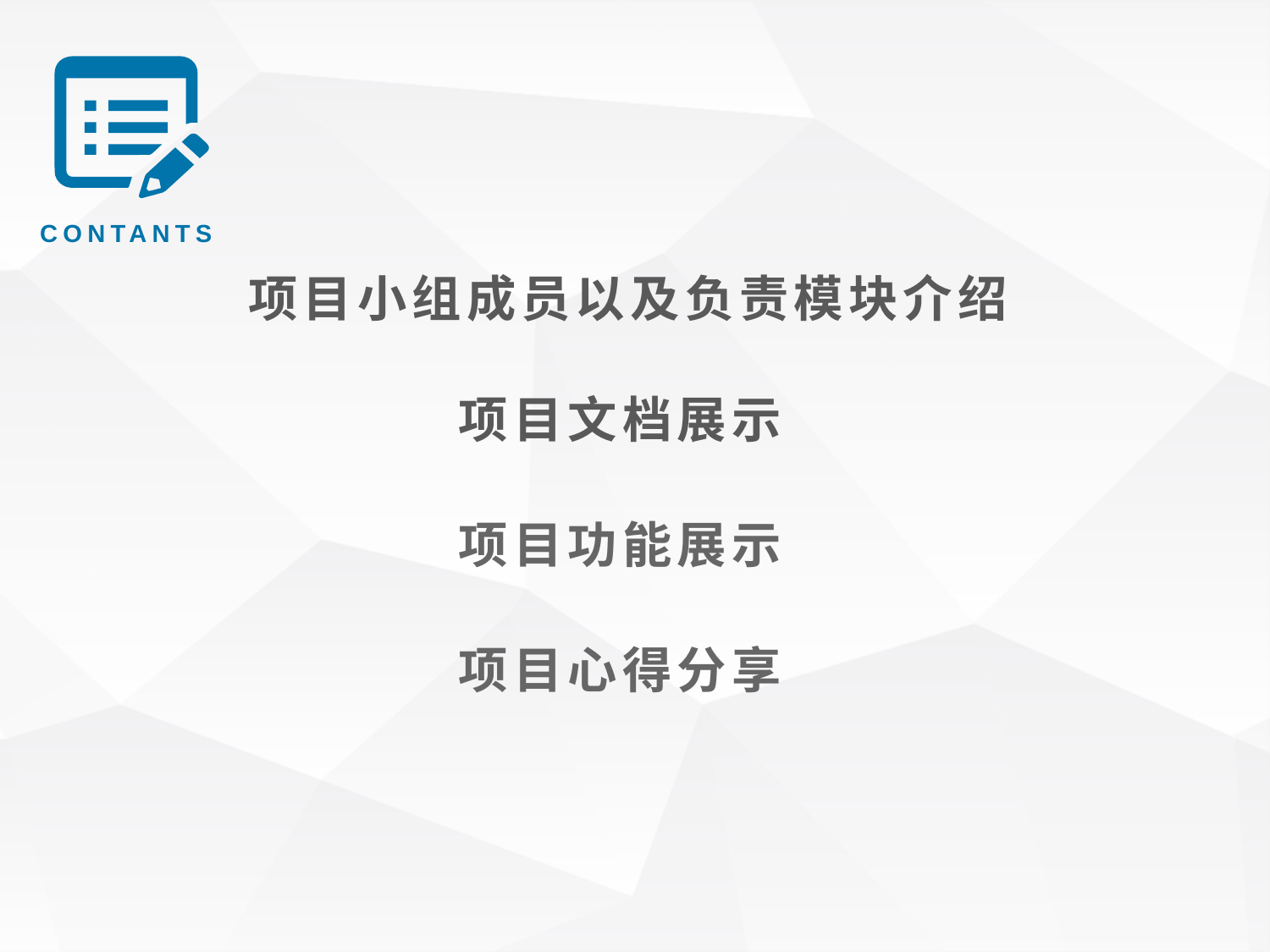

CONTANTS
项目小组成员以及负责模块介绍
项目文档展示
项目功能展示
项目心得分享